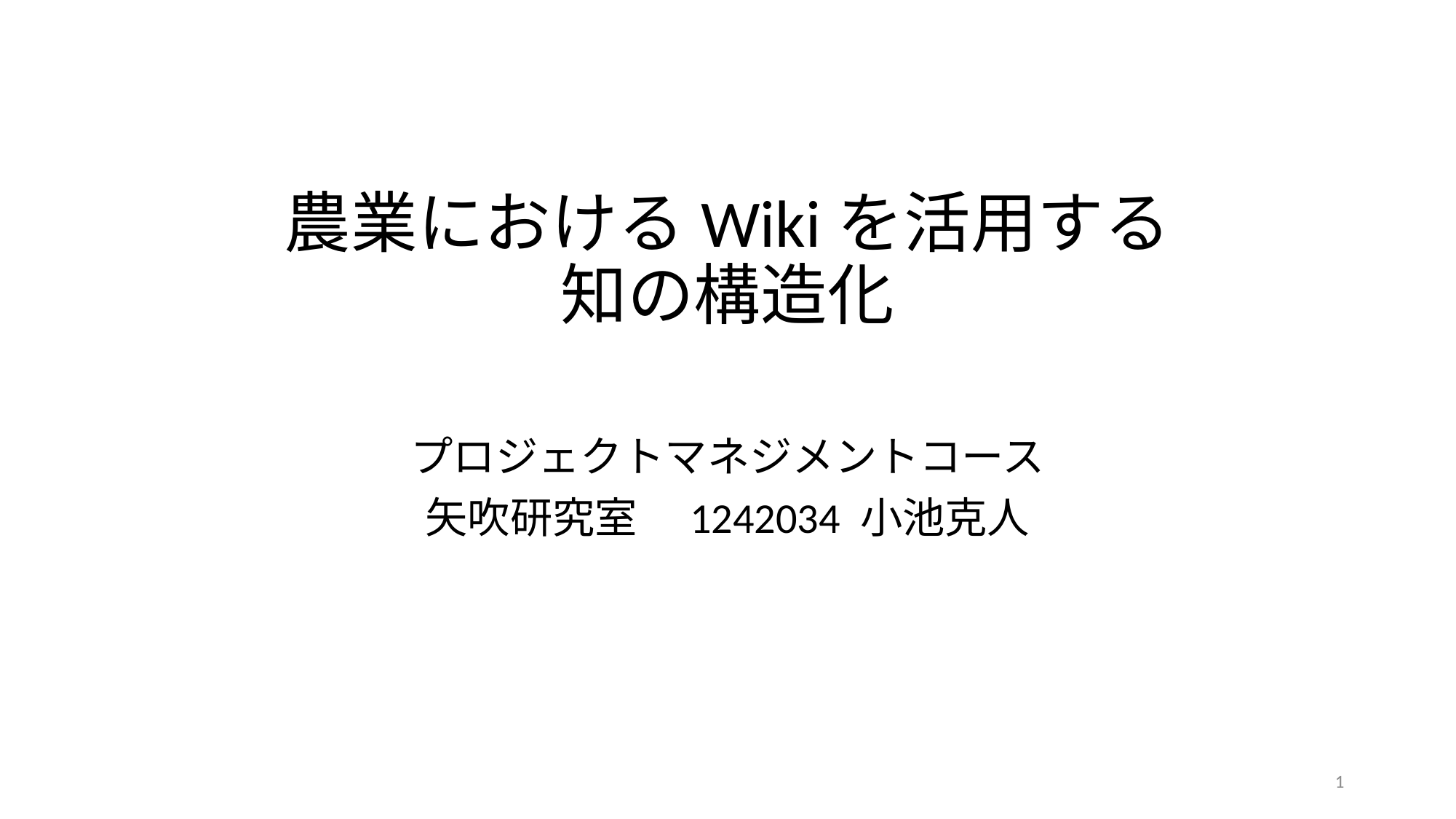

# 農業におけるWikiを活用する 知の構造化
プロジェクトマネジメントコース
矢吹研究室　1242034 小池克人
1